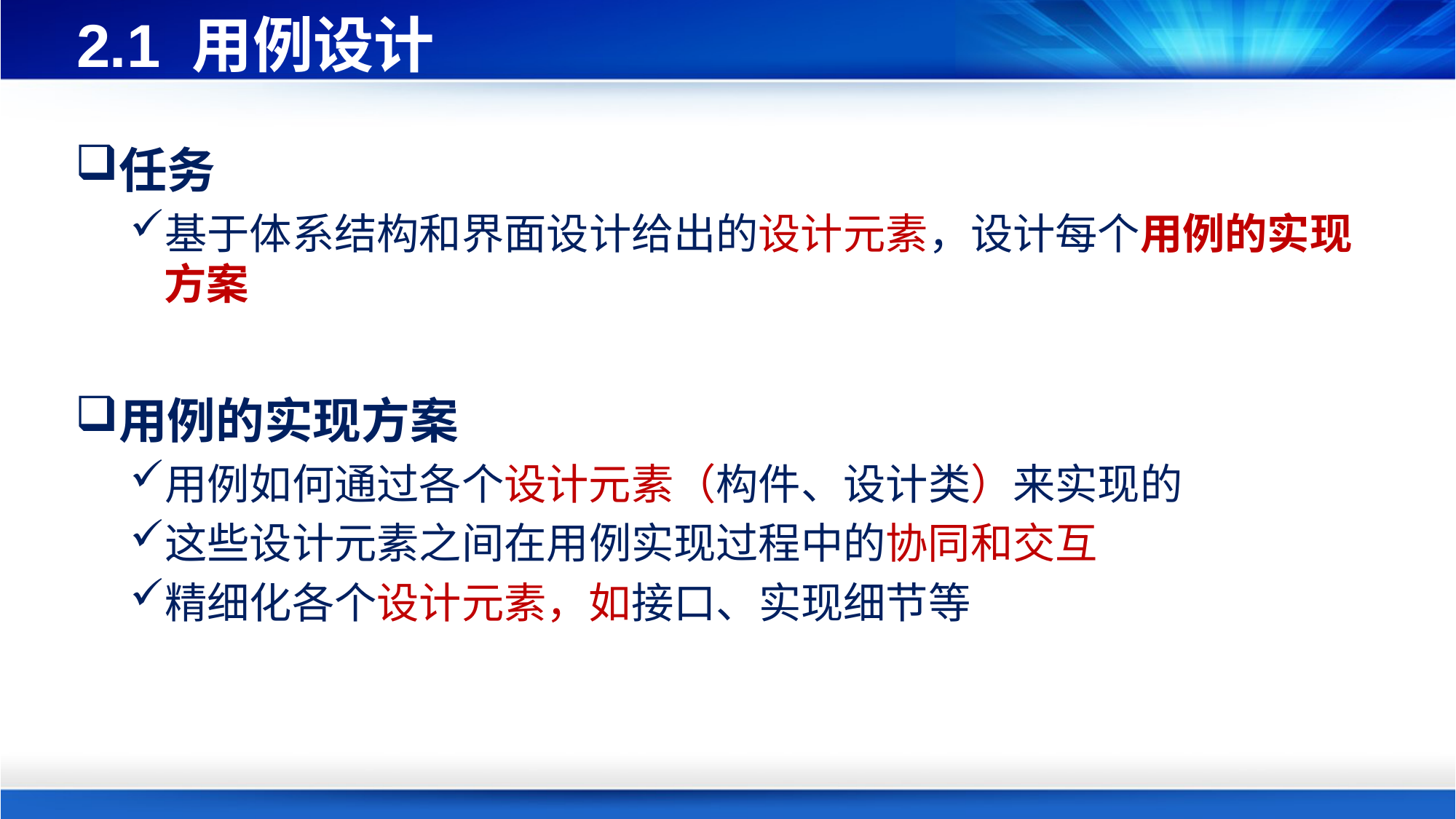

# 2.1 用例设计
任务
基于体系结构和界面设计给出的设计元素，设计每个用例的实现方案

用例的实现方案
用例如何通过各个设计元素（构件、设计类）来实现的
这些设计元素之间在用例实现过程中的协同和交互
精细化各个设计元素，如接口、实现细节等